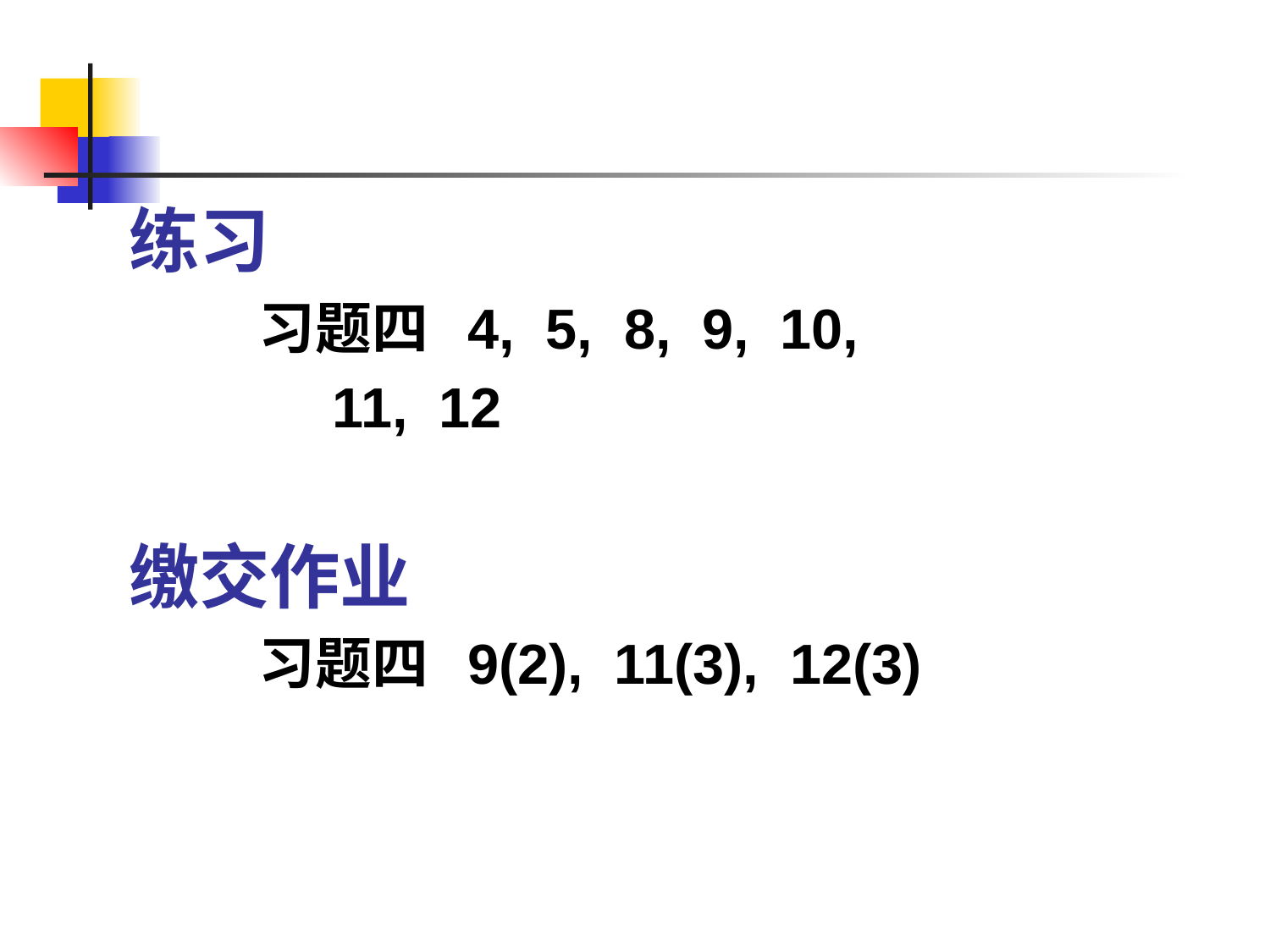

练习
         习题四  4,  5,  8,  9,  10,
             11,  12

缴交作业
         习题四  9(2),  11(3),  12(3)